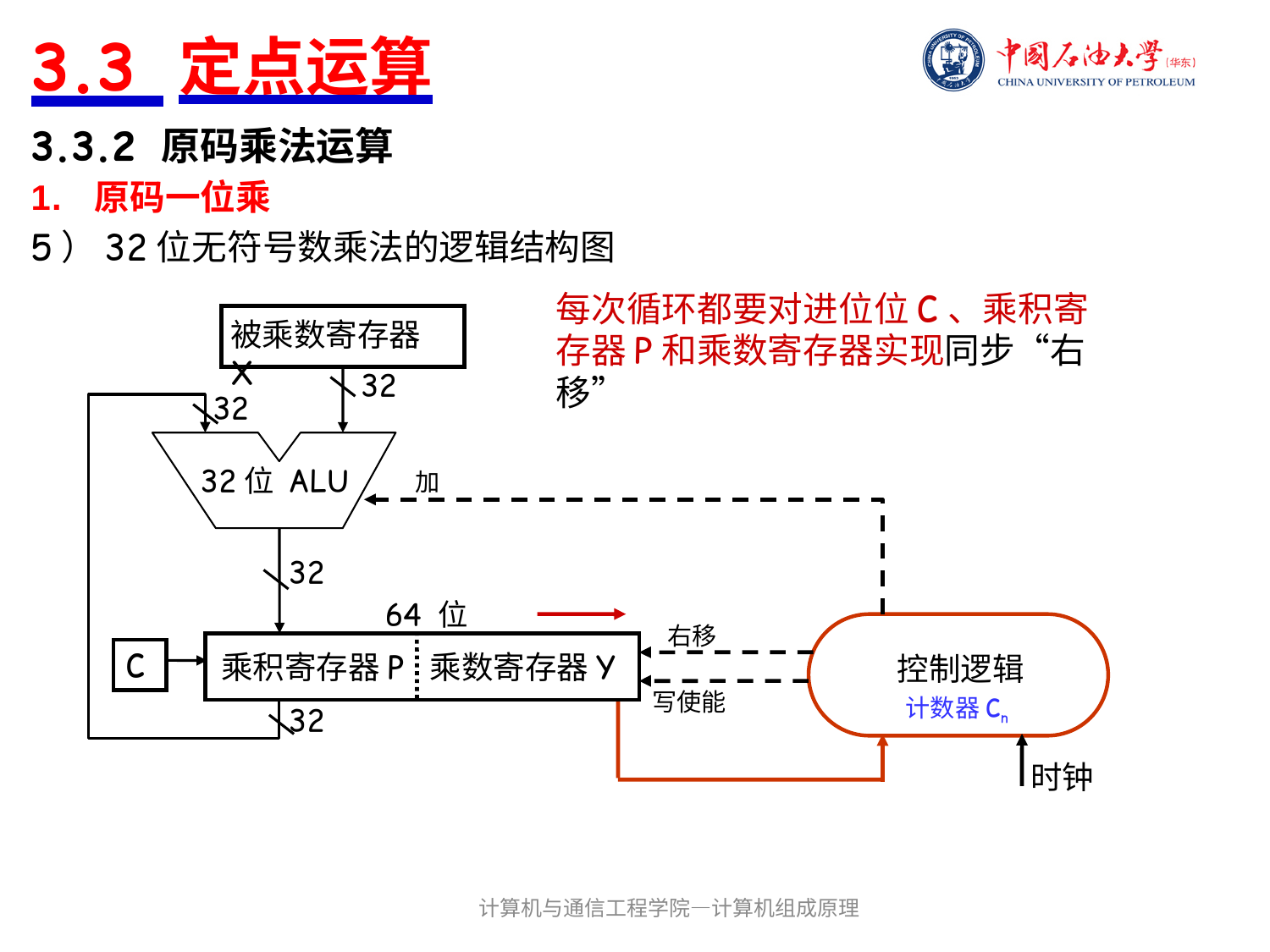

# 3.3 定点运算
3.3.2 原码乘法运算
原码一位乘
5）32位无符号数乘法的逻辑结构图

每次循环都要对进位位C、乘积寄存器P和乘数寄存器实现同步“右移”

被乘数寄存器X

32

32

32位 ALU
加

32

64 位

右移

C
乘积寄存器P
乘数寄存器Y
控制逻辑

计数器Cn
写使能
32

时钟

计算机与通信工程学院—计算机组成原理
61